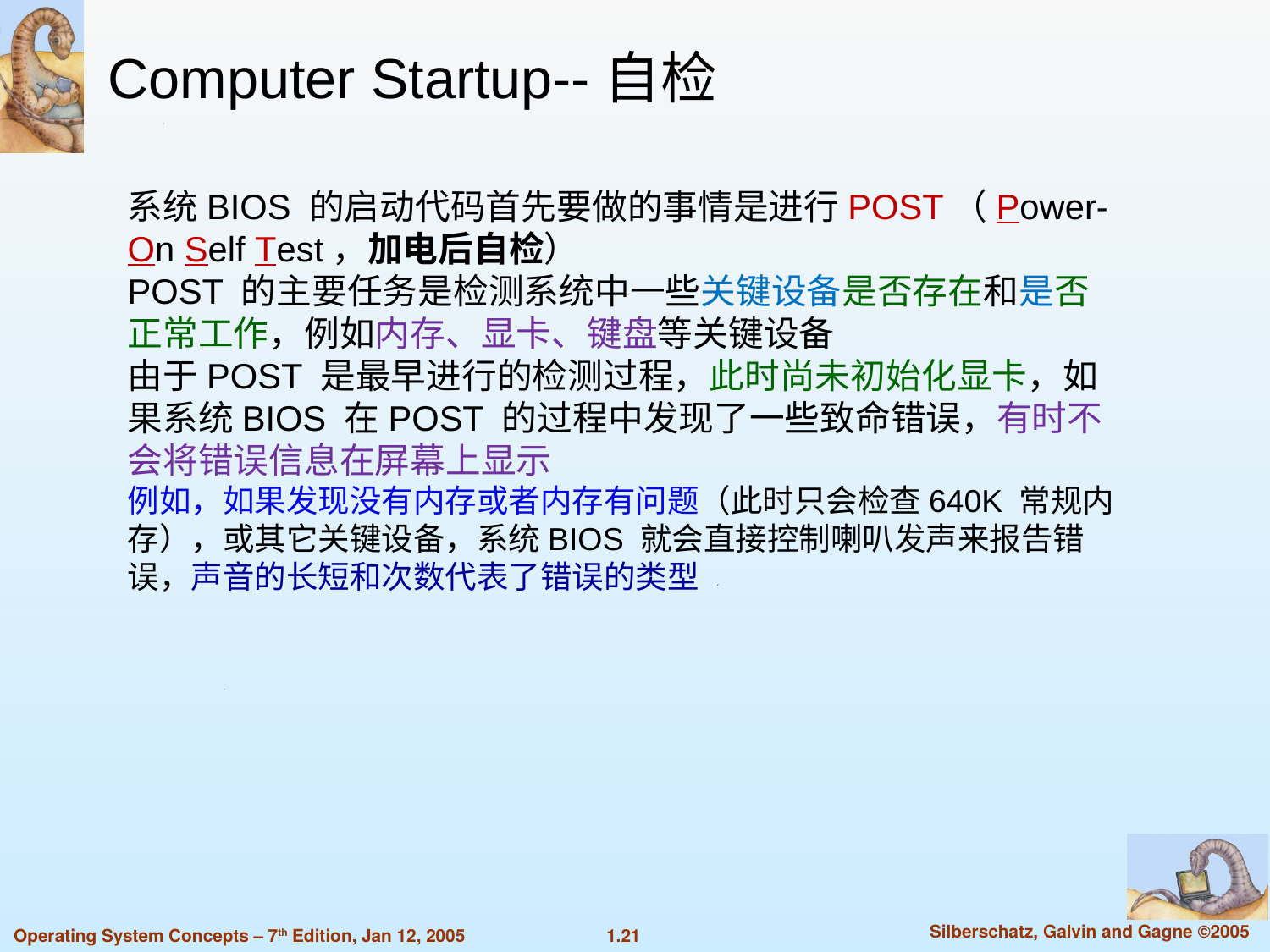

Computer Startup--自检
系统BIOS 的启动代码首先要做的事情是进行POST（Power-On Self Test，加电后自检）
POST 的主要任务是检测系统中一些关键设备是否存在和是否正常工作，例如内存、显卡、键盘等关键设备
由于POST 是最早进行的检测过程，此时尚未初始化显卡，如果系统BIOS 在POST 的过程中发现了一些致命错误，有时不会将错误信息在屏幕上显示
例如，如果发现没有内存或者内存有问题（此时只会检查640K 常规内存），或其它关键设备，系统BIOS 就会直接控制喇叭发声来报告错误，声音的长短和次数代表了错误的类型